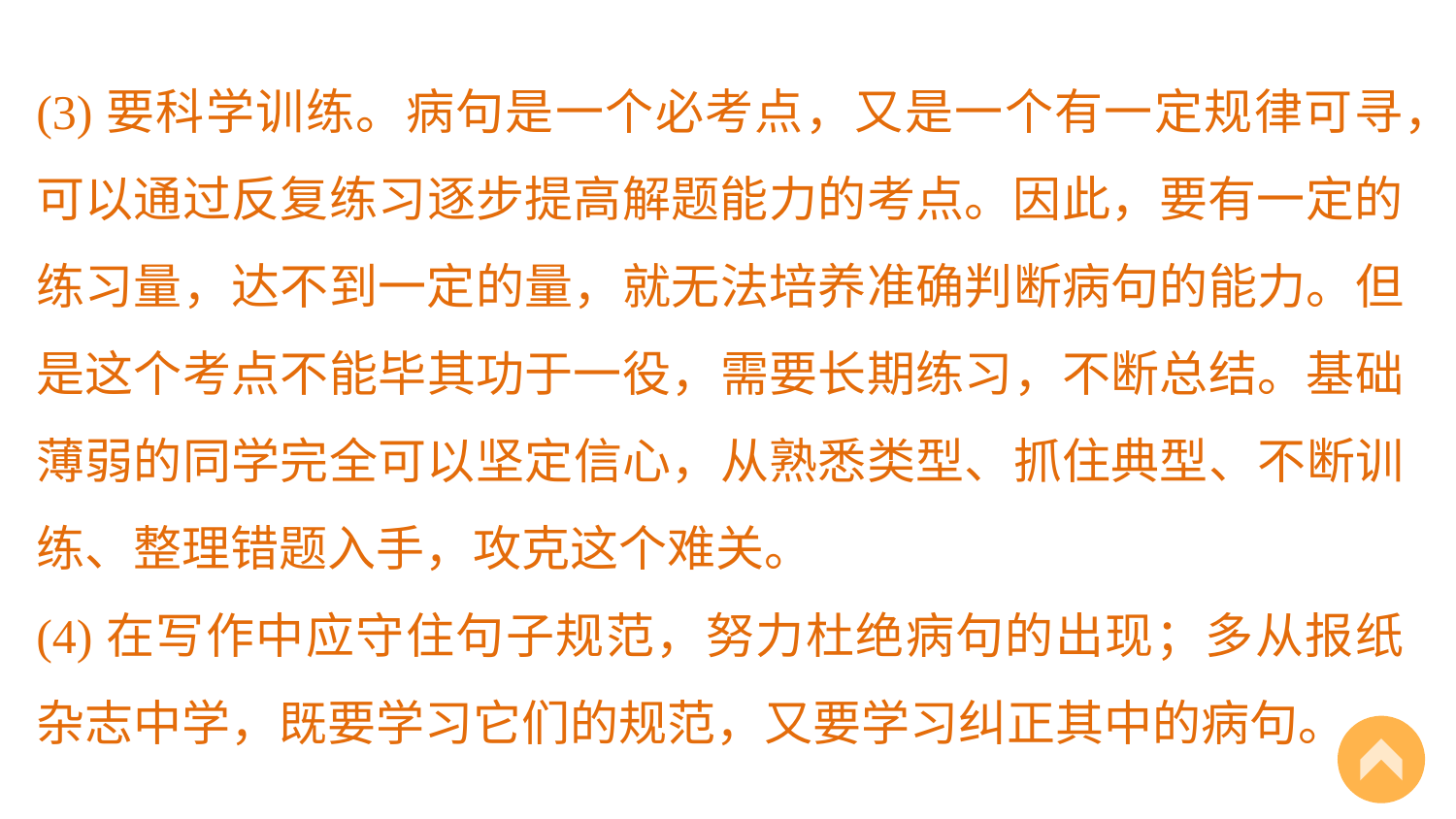

(3)要科学训练。病句是一个必考点，又是一个有一定规律可寻，可以通过反复练习逐步提高解题能力的考点。因此，要有一定的练习量，达不到一定的量，就无法培养准确判断病句的能力。但是这个考点不能毕其功于一役，需要长期练习，不断总结。基础薄弱的同学完全可以坚定信心，从熟悉类型、抓住典型、不断训练、整理错题入手，攻克这个难关。
(4)在写作中应守住句子规范，努力杜绝病句的出现；多从报纸杂志中学，既要学习它们的规范，又要学习纠正其中的病句。